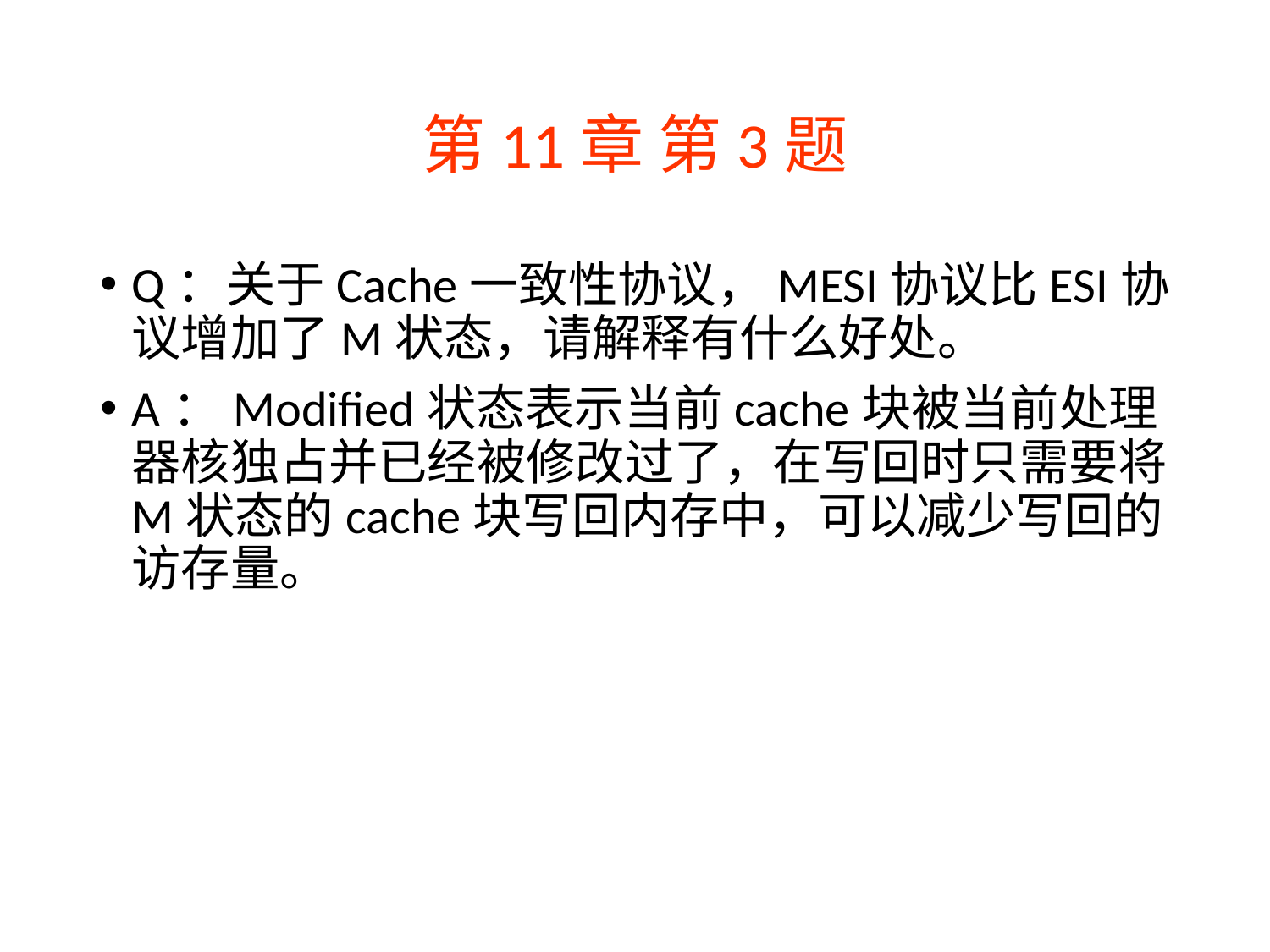

# 第11章 第3题
Q：关于Cache一致性协议，MESI协议比ESI协议增加了M状态，请解释有什么好处。
A：Modified状态表示当前cache块被当前处理器核独占并已经被修改过了，在写回时只需要将M状态的cache块写回内存中，可以减少写回的访存量。